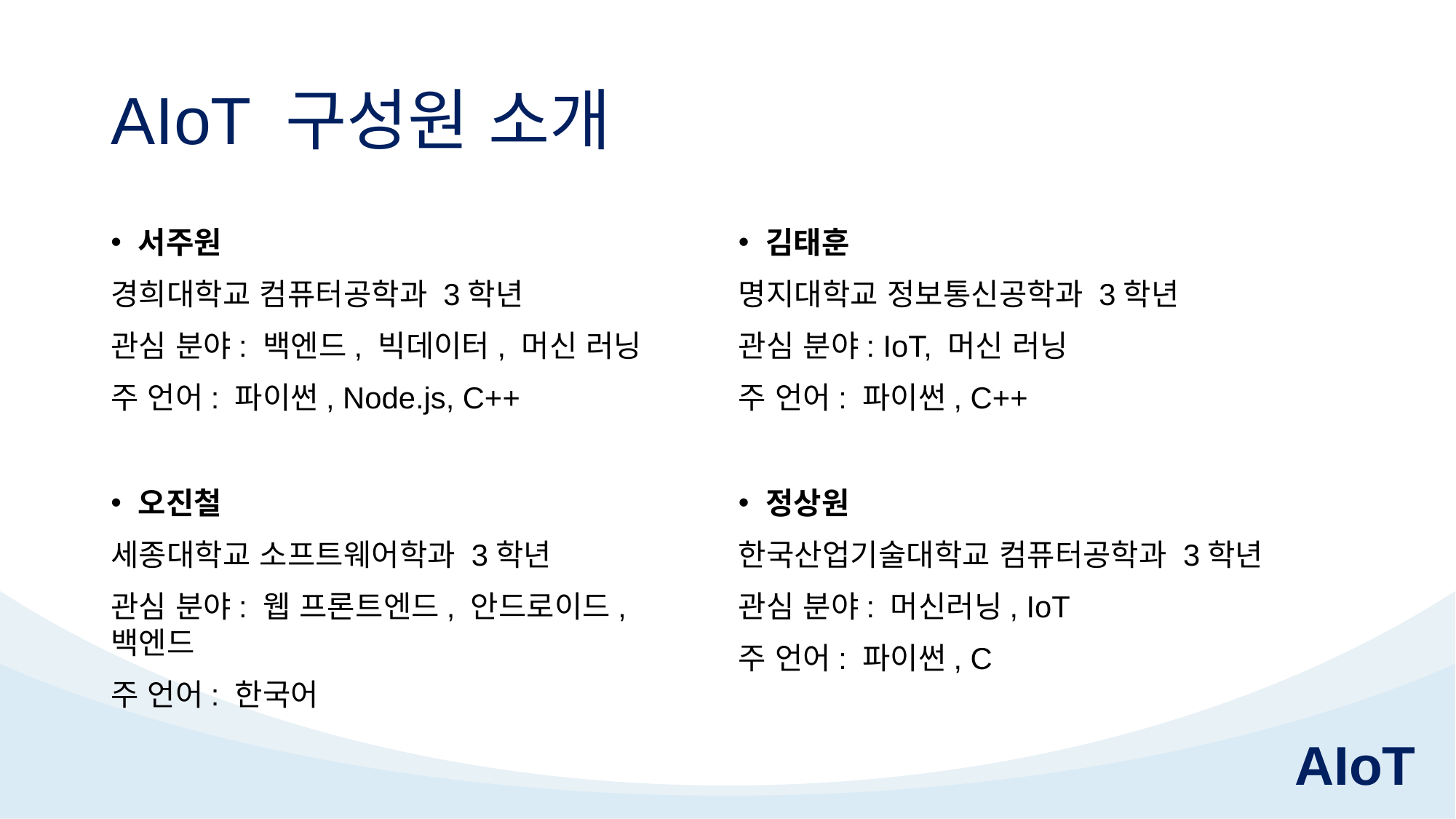

# AIoT 구성원 소개
김태훈
명지대학교 정보통신공학과 3학년
관심 분야: IoT, 머신 러닝
주 언어: 파이썬, C++
서주원
경희대학교 컴퓨터공학과 3학년
관심 분야: 백엔드, 빅데이터, 머신 러닝
주 언어: 파이썬, Node.js, C++

정상원
한국산업기술대학교 컴퓨터공학과 3학년
관심 분야: 머신러닝, IoT
주 언어: 파이썬, C
오진철
세종대학교 소프트웨어학과 3학년
관심 분야: 웹 프론트엔드, 안드로이드,
백엔드
주 언어: 한국어